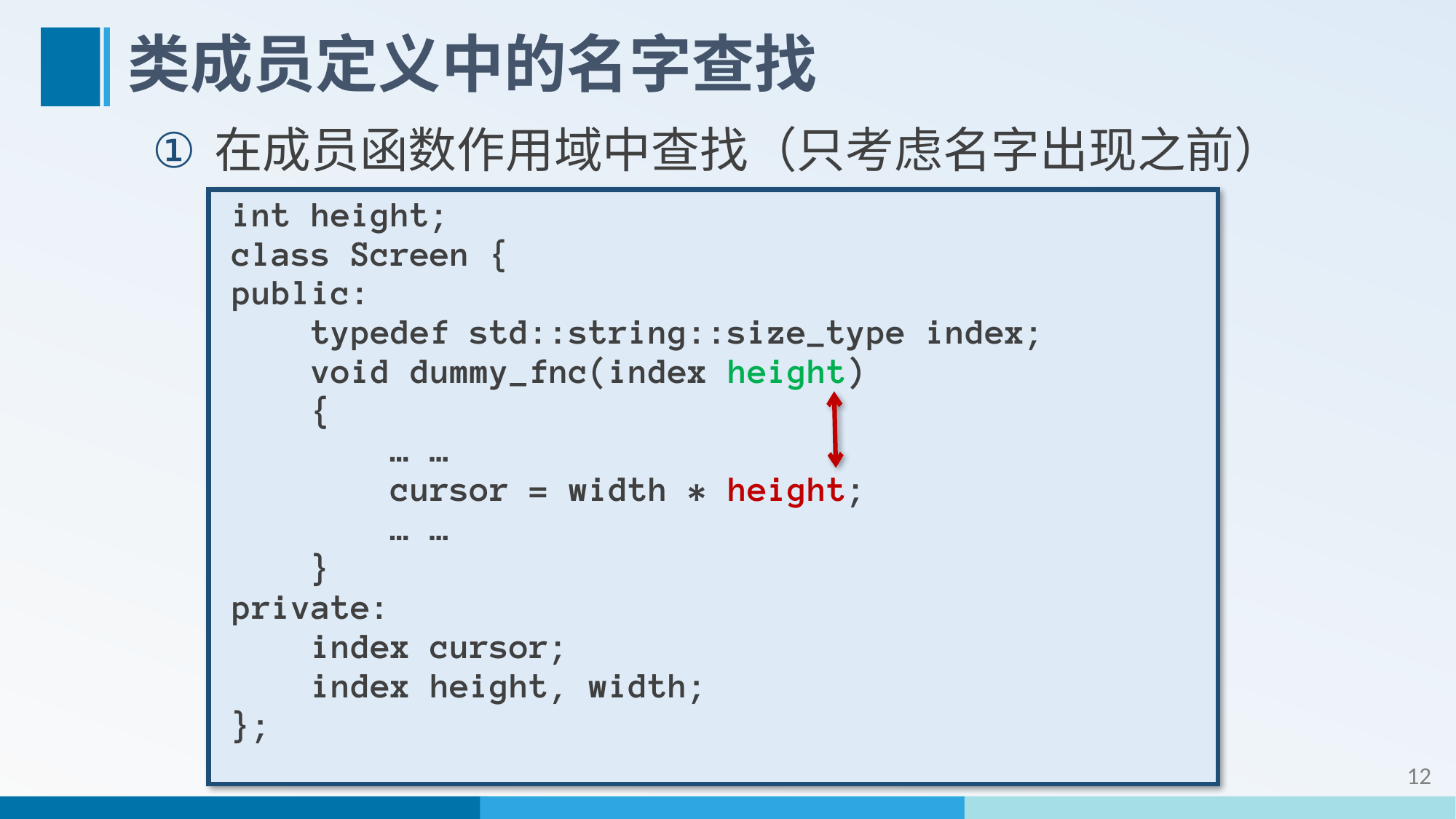

# 类成员定义中的名字查找
在成员函数作用域中查找（只考虑名字出现之前）
int height;
class Screen {
public:
    typedef std::string::size_type index;
    void dummy_fnc(index height)
    {
        … …
        cursor = width * height;
        … …
    }
private:
    index cursor;
    index height, width;
};